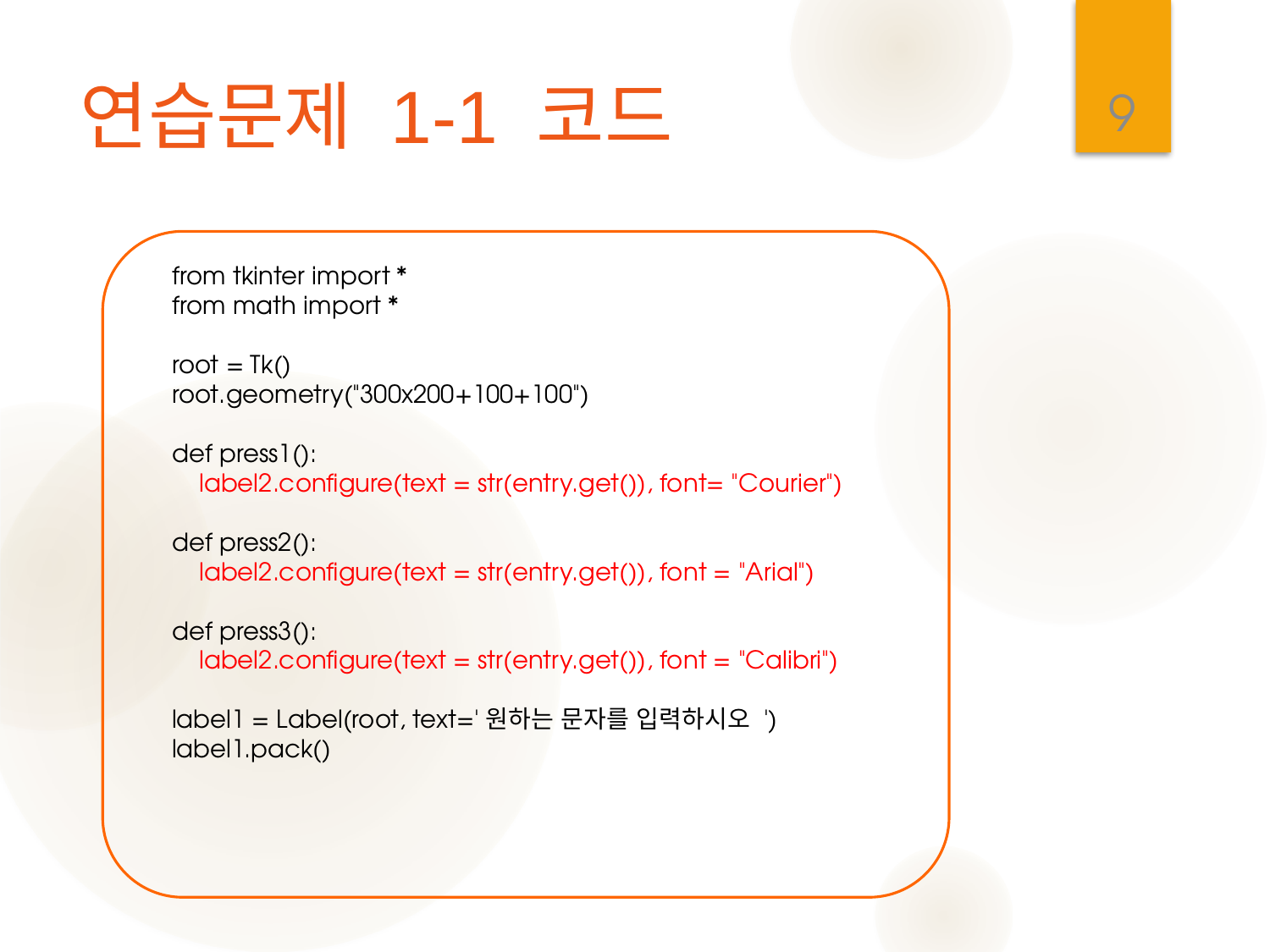

9
# 연습문제 1-1 코드

from tkinter import *
from math import *

root = Tk()
root.geometry("300x200+100+100")

def press1():
    label2.configure(text = str(entry.get()), font= "Courier")

def press2():
    label2.configure(text = str(entry.get()), font = "Arial")

def press3():
    label2.configure(text = str(entry.get()), font = "Calibri")

label1 = Label(root, text='원하는 문자를 입력하시오 ')
label1.pack()